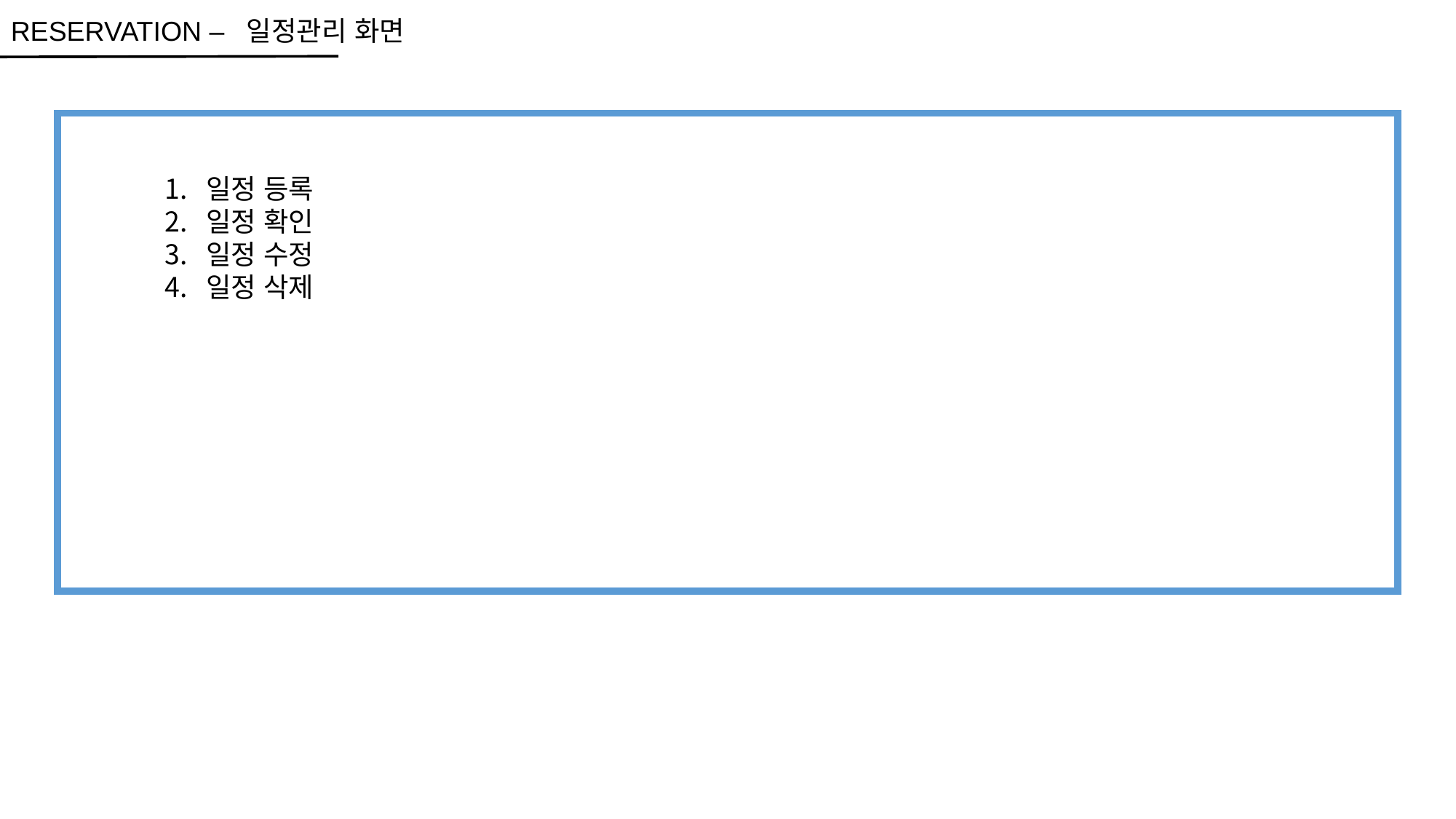

RESERVATION –  일정관리 화면

일정 등록
일정 확인
일정 수정
일정 삭제